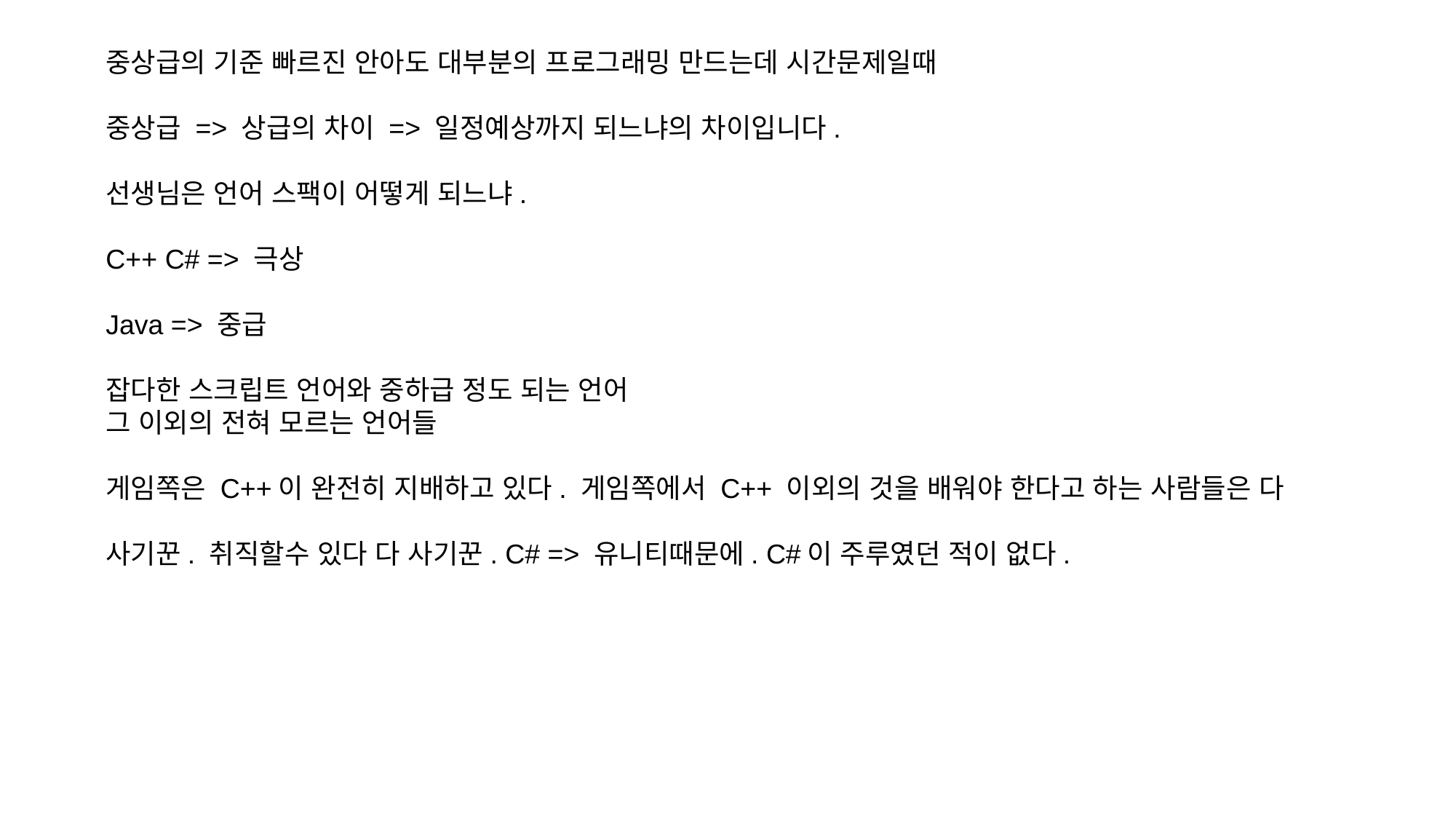

중상급의 기준 빠르진 안아도 대부분의 프로그래밍 만드는데 시간문제일때

중상급 => 상급의 차이 => 일정예상까지 되느냐의 차이입니다.

선생님은 언어 스팩이 어떻게 되느냐.

C++ C# => 극상

Java => 중급

잡다한 스크립트 언어와 중하급 정도 되는 언어
그 이외의 전혀 모르는 언어들

게임쪽은 C++이 완전히 지배하고 있다. 게임쪽에서 C++ 이외의 것을 배워야 한다고 하는 사람들은 다

사기꾼. 취직할수 있다 다 사기꾼. C# => 유니티때문에. C#이 주루였던 적이 없다.